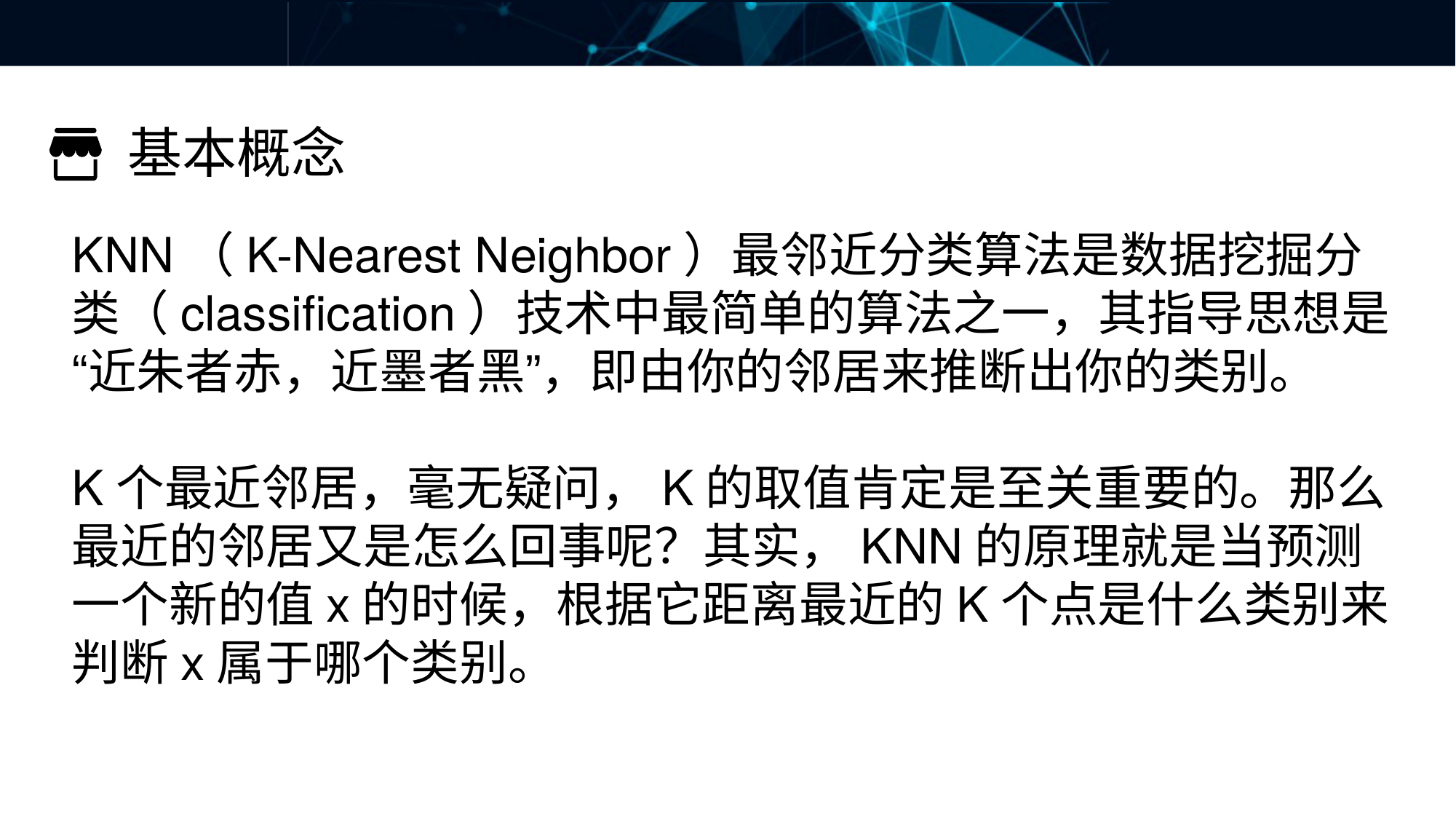

基本概念

KNN（K-Nearest Neighbor）最邻近分类算法是数据挖掘分类（classification）技术中最简单的算法之一，其指导思想是“近朱者赤，近墨者黑”，即由你的邻居来推断出你的类别。

K个最近邻居，毫无疑问，K的取值肯定是至关重要的。那么最近的邻居又是怎么回事呢？其实，KNN的原理就是当预测一个新的值x的时候，根据它距离最近的K个点是什么类别来判断x属于哪个类别。